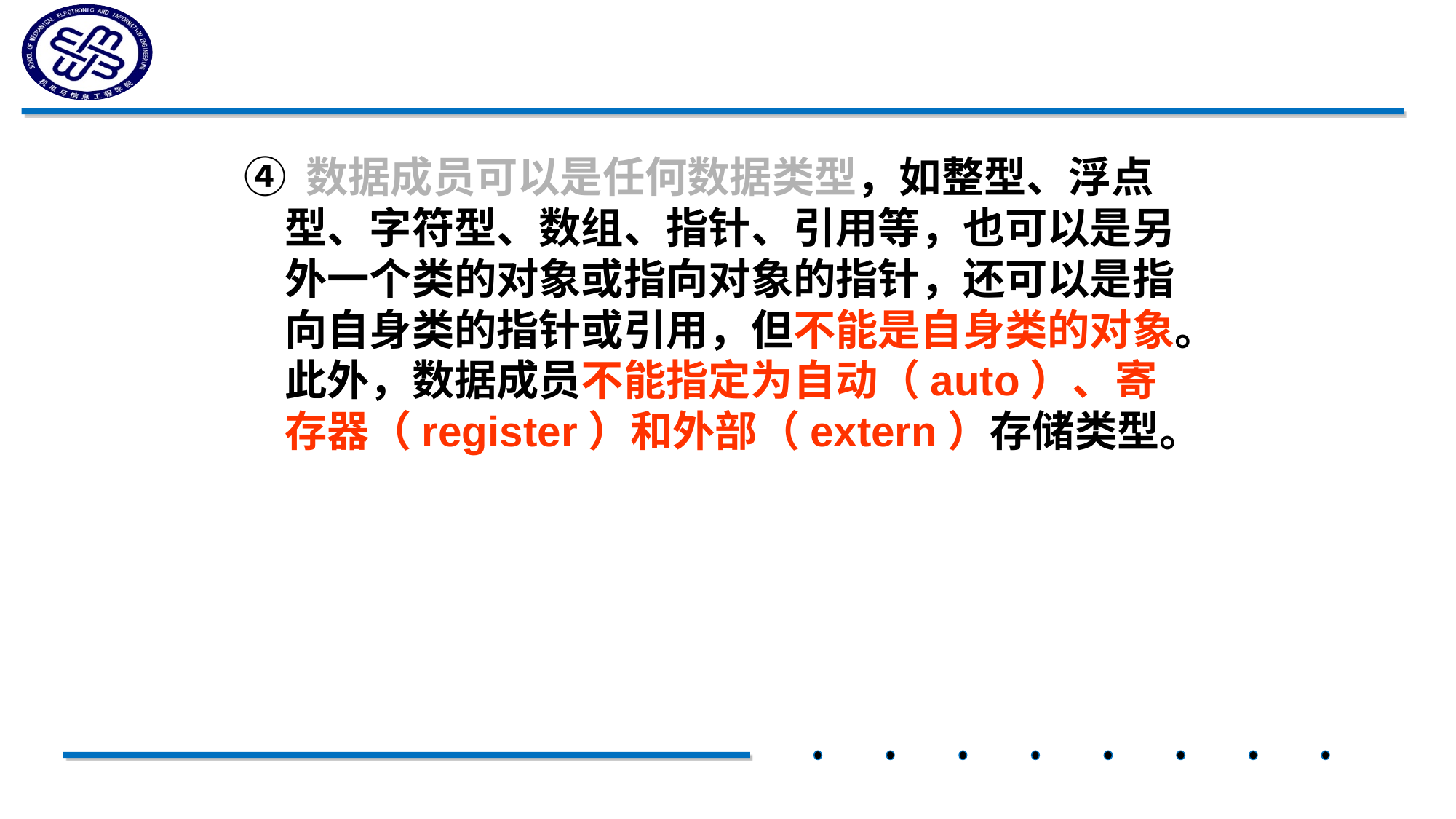

④ 数据成员可以是任何数据类型，如整型、浮点型、字符型、数组、指针、引用等，也可以是另外一个类的对象或指向对象的指针，还可以是指向自身类的指针或引用，但不能是自身类的对象。此外，数据成员不能指定为自动（auto）、寄存器（register）和外部（extern）存储类型。